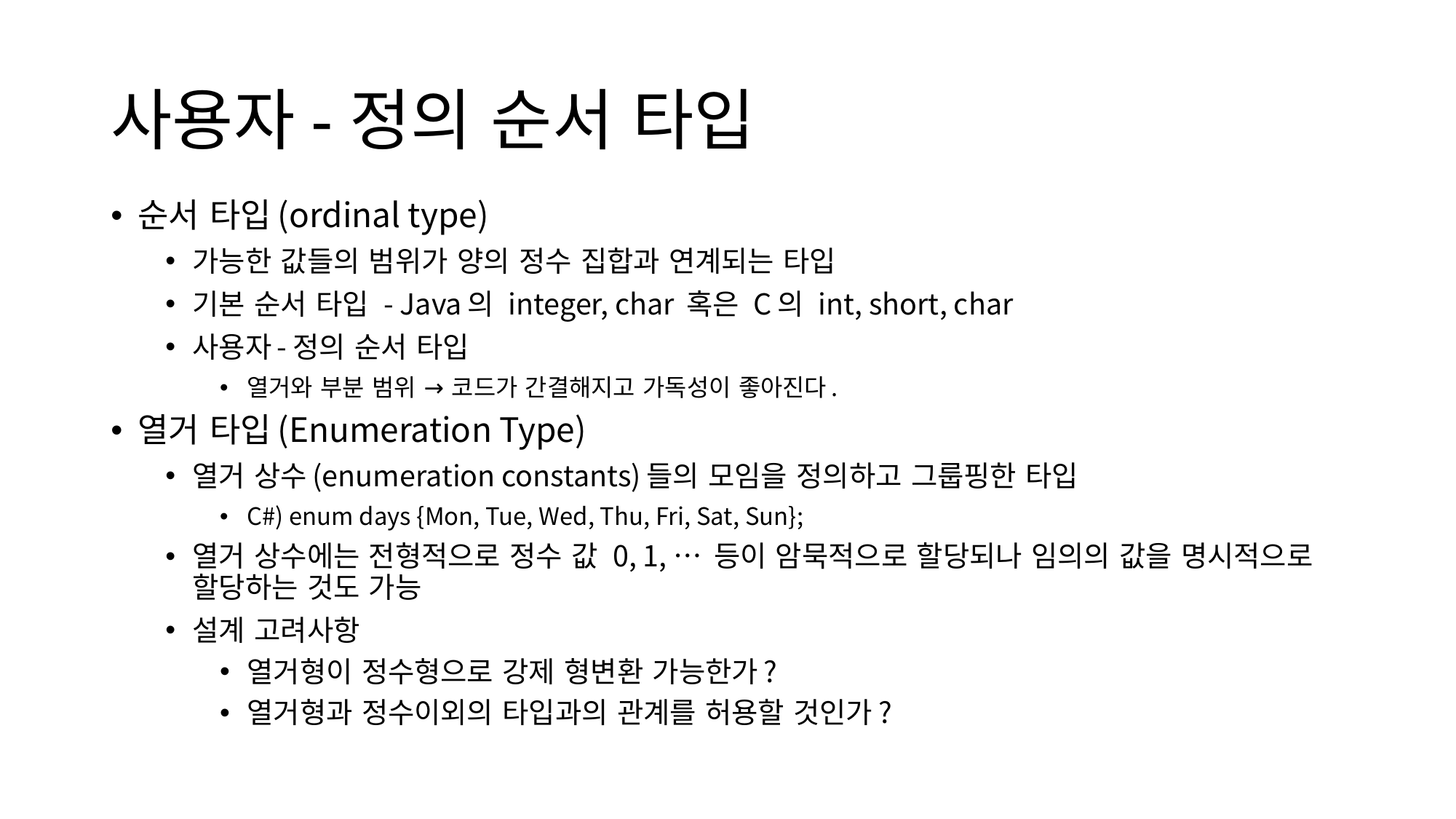

# 사용자-정의 순서 타입
순서 타입(ordinal type)
가능한 값들의 범위가 양의 정수 집합과 연계되는 타입
기본 순서 타입 - Java의 integer, char 혹은 C의 int, short, char
사용자-정의 순서 타입
열거와 부분 범위 → 코드가 간결해지고 가독성이 좋아진다.
열거 타입(Enumeration Type)
열거 상수(enumeration constants)들의 모임을 정의하고 그룹핑한 타입
C#) enum days {Mon, Tue, Wed, Thu, Fri, Sat, Sun};
열거 상수에는 전형적으로 정수 값 0, 1, … 등이 암묵적으로 할당되나 임의의 값을 명시적으로 할당하는 것도 가능
설계 고려사항
열거형이 정수형으로 강제 형변환 가능한가?
열거형과 정수이외의 타입과의 관계를 허용할 것인가?